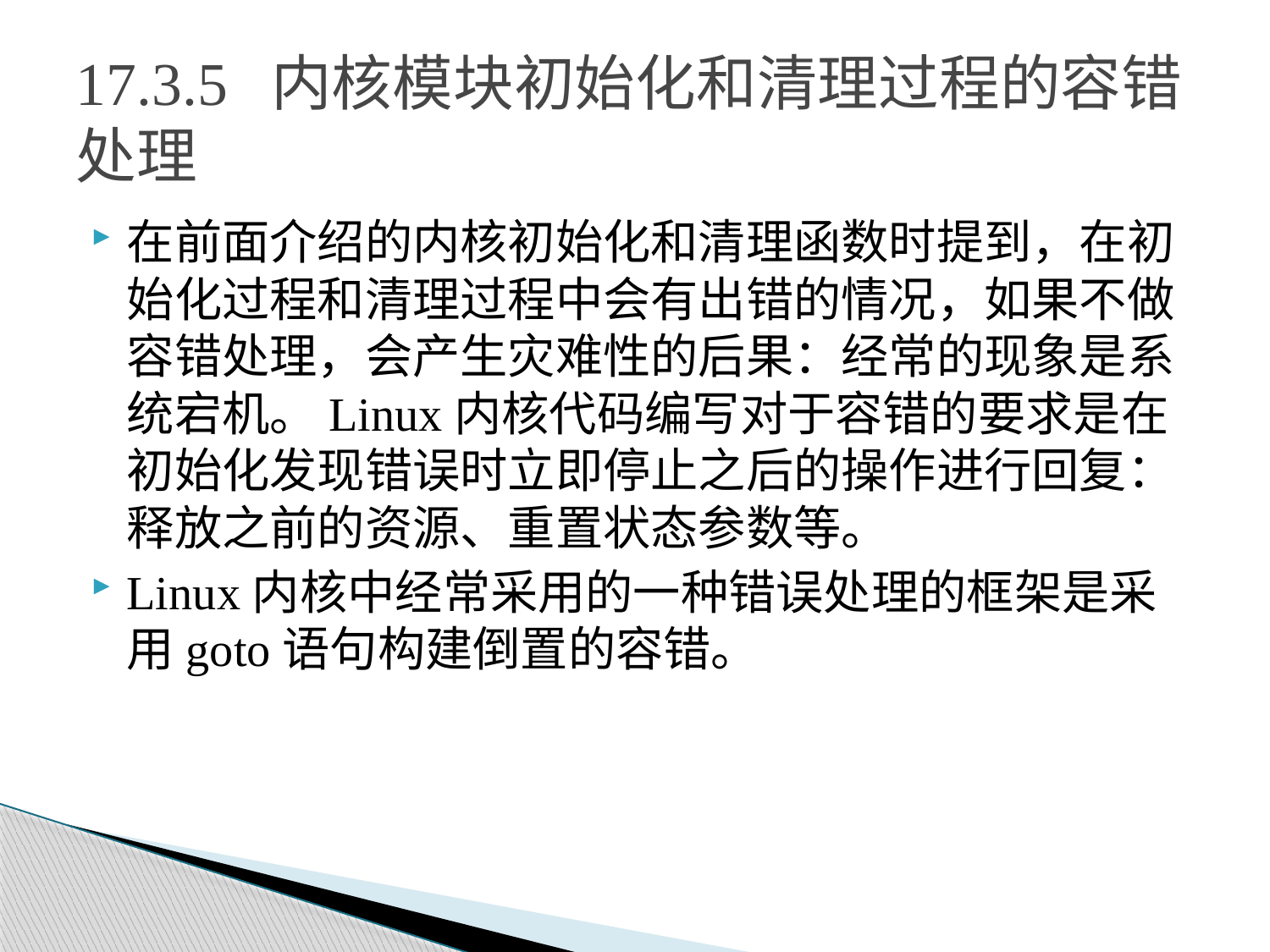

# 17.3.5  内核模块初始化和清理过程的容错处理
在前面介绍的内核初始化和清理函数时提到，在初始化过程和清理过程中会有出错的情况，如果不做容错处理，会产生灾难性的后果：经常的现象是系统宕机。Linux内核代码编写对于容错的要求是在初始化发现错误时立即停止之后的操作进行回复：释放之前的资源、重置状态参数等。
Linux内核中经常采用的一种错误处理的框架是采用goto语句构建倒置的容错。